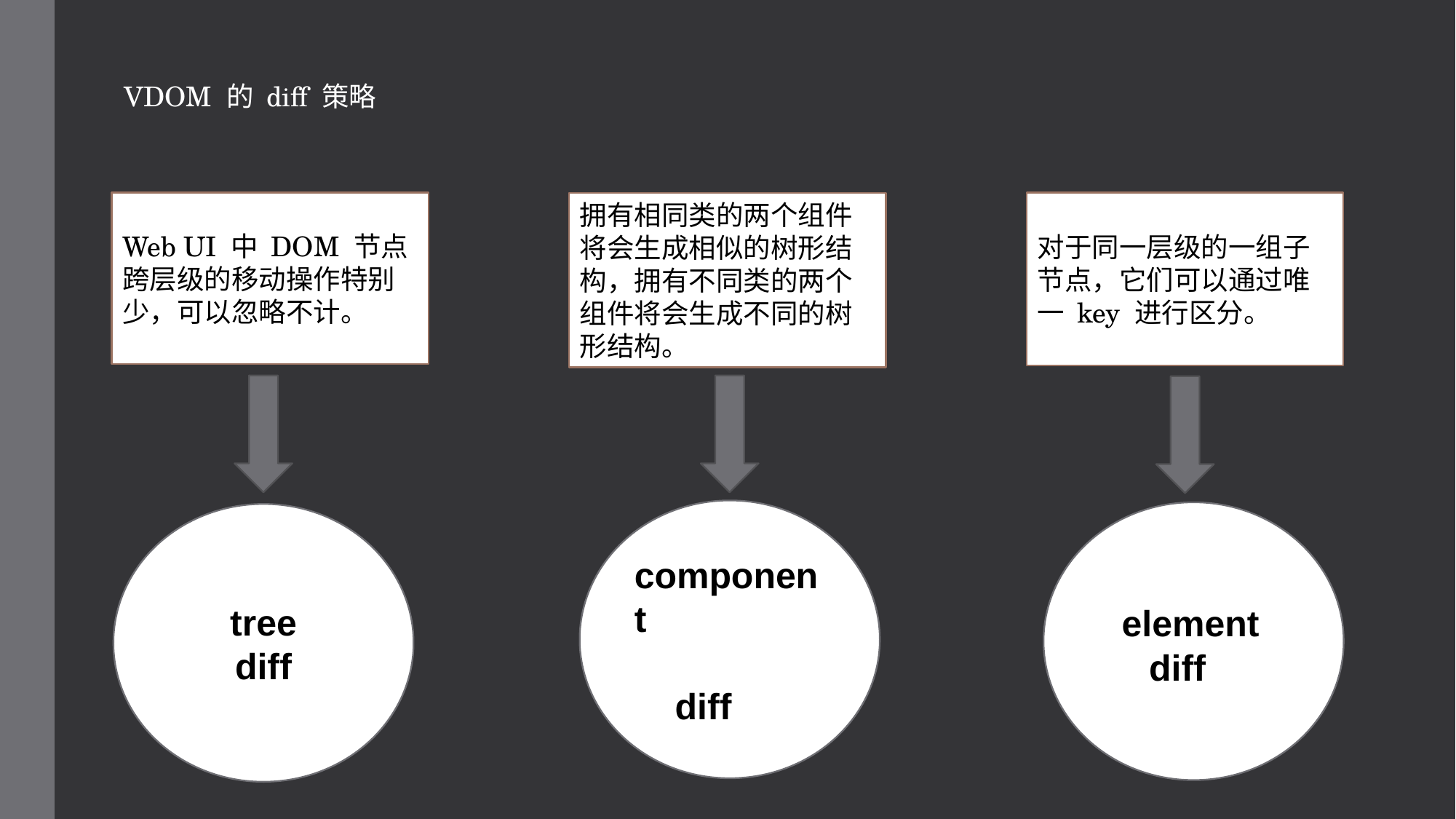

VDOM 的 diff 策略

对于同一层级的一组子节点，它们可以通过唯一 key 进行区分。
Web UI 中 DOM 节点跨层级的移动操作特别少，可以忽略不计。
拥有相同类的两个组件将会生成相似的树形结构，拥有不同类的两个组件将会生成不同的树形结构。

component
    diff
  element
     diff

tree
diff